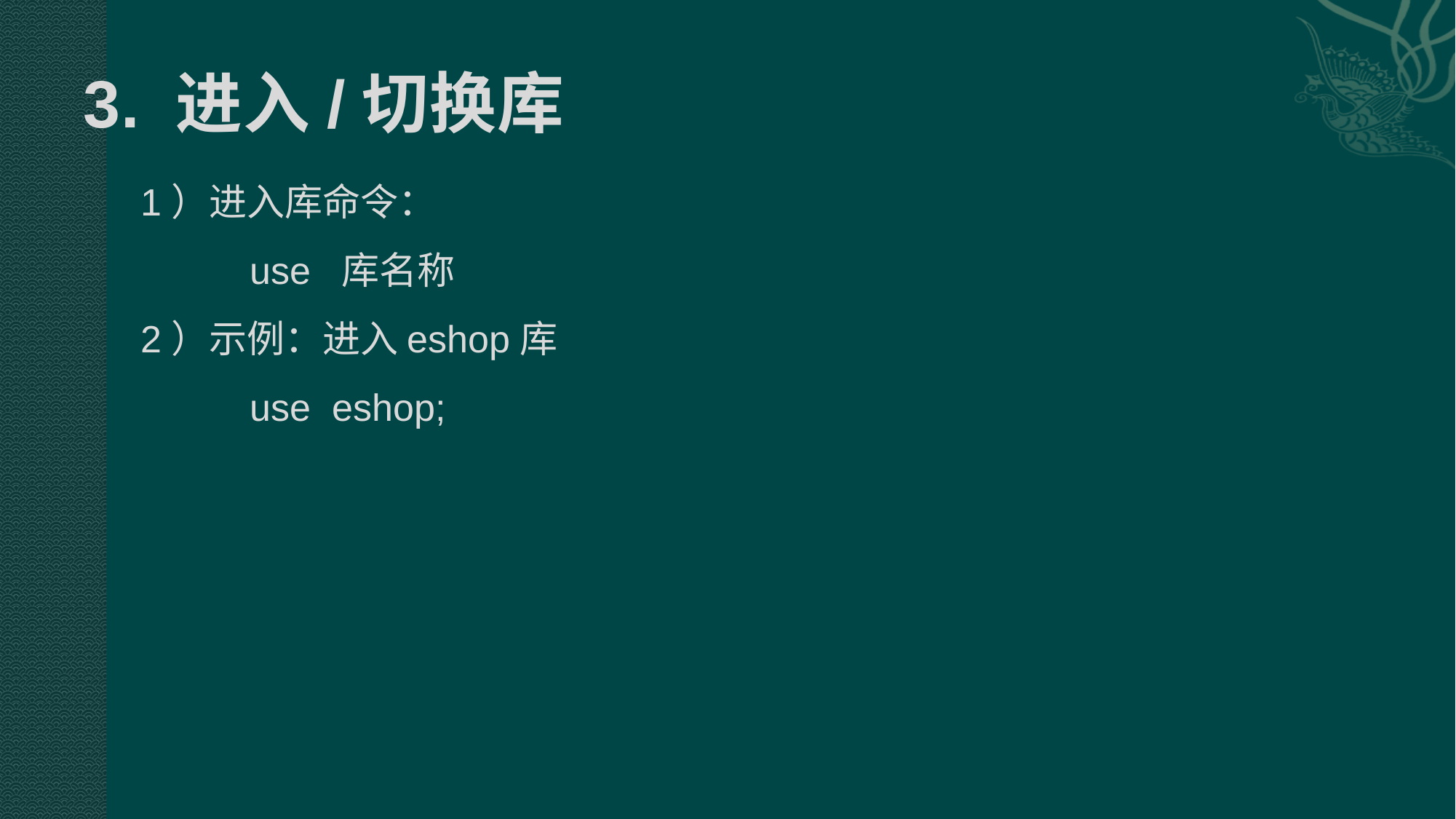

# 3. 进入/切换库
1）进入库命令：
	use  库名称
2）示例：进入eshop库
	use  eshop;